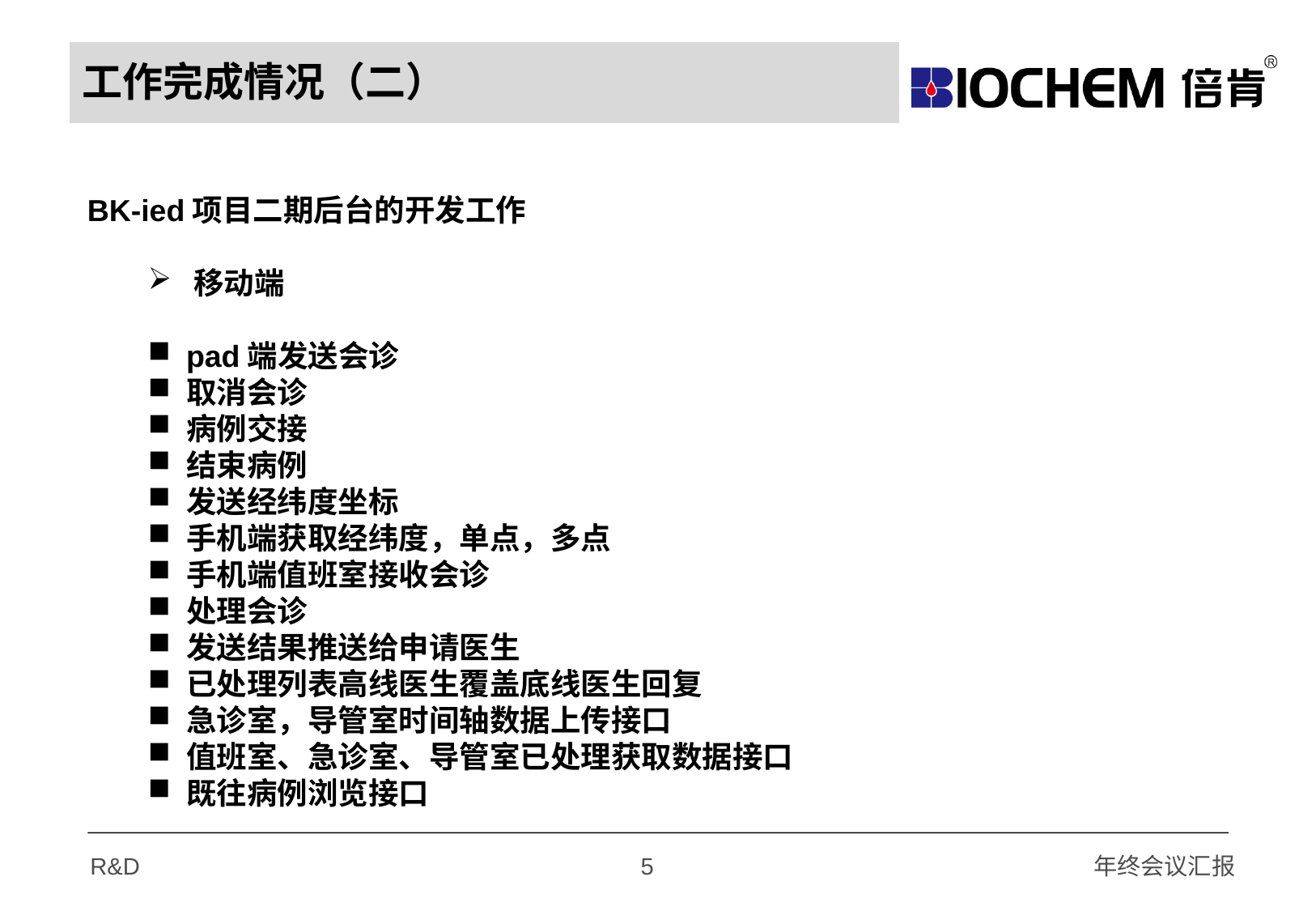

工作完成情况（二）
BK-ied项目二期后台的开发工作

移动端

pad端发送会诊
取消会诊
病例交接
结束病例
发送经纬度坐标
手机端获取经纬度，单点，多点
手机端值班室接收会诊
处理会诊
发送结果推送给申请医生
已处理列表高线医生覆盖底线医生回复
急诊室，导管室时间轴数据上传接口
值班室、急诊室、导管室已处理获取数据接口
既往病例浏览接口